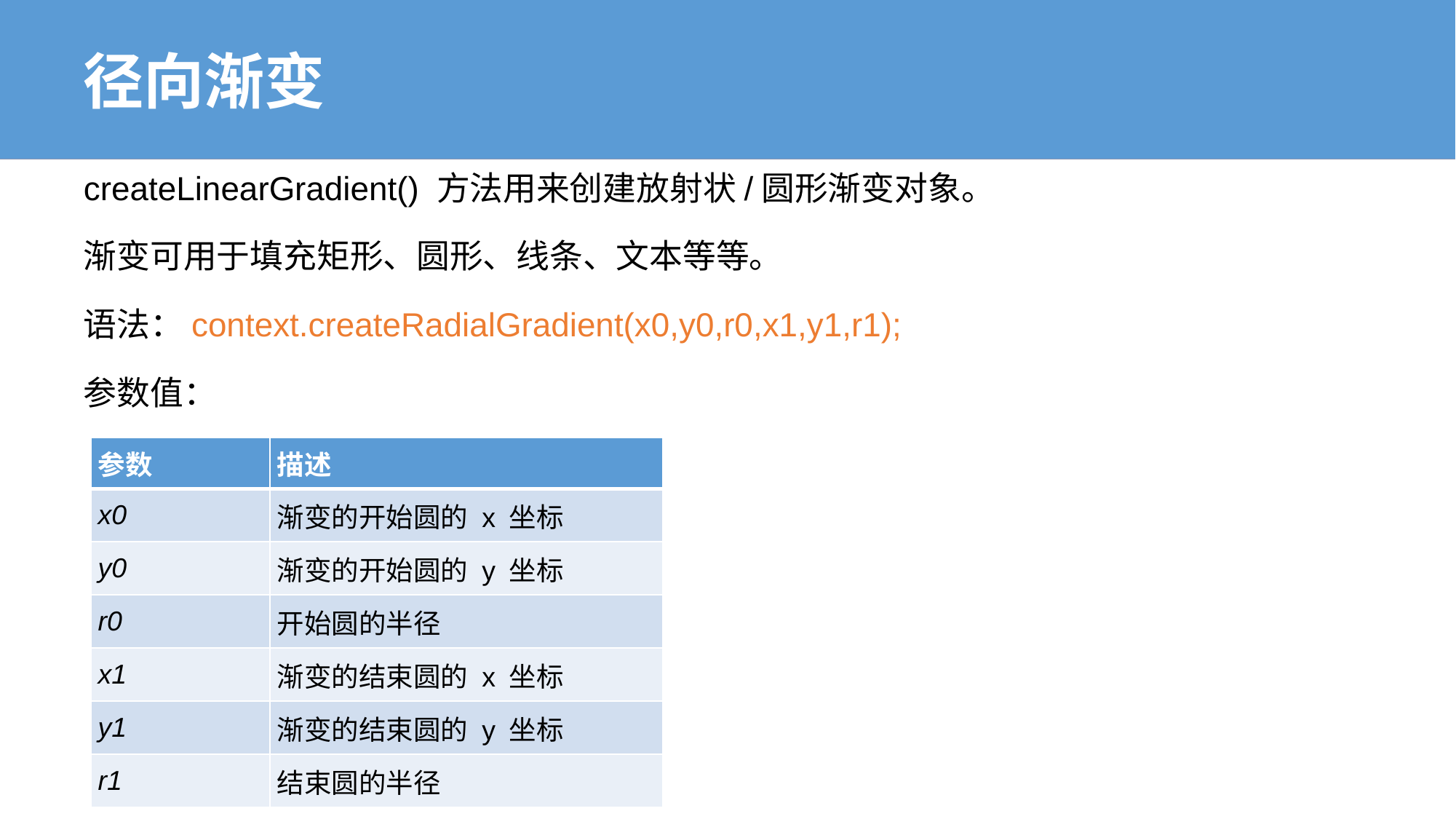

# 径向渐变
createLinearGradient() 方法用来创建放射状/圆形渐变对象。
渐变可用于填充矩形、圆形、线条、文本等等。
语法：context.createRadialGradient(x0,y0,r0,x1,y1,r1);
参数值：

| 参数 | 描述 |
| --- | --- |
| x0 | 渐变的开始圆的 x 坐标 |
| y0 | 渐变的开始圆的 y 坐标 |
| r0 | 开始圆的半径 |
| x1 | 渐变的结束圆的 x 坐标 |
| y1 | 渐变的结束圆的 y 坐标 |
| r1 | 结束圆的半径 |